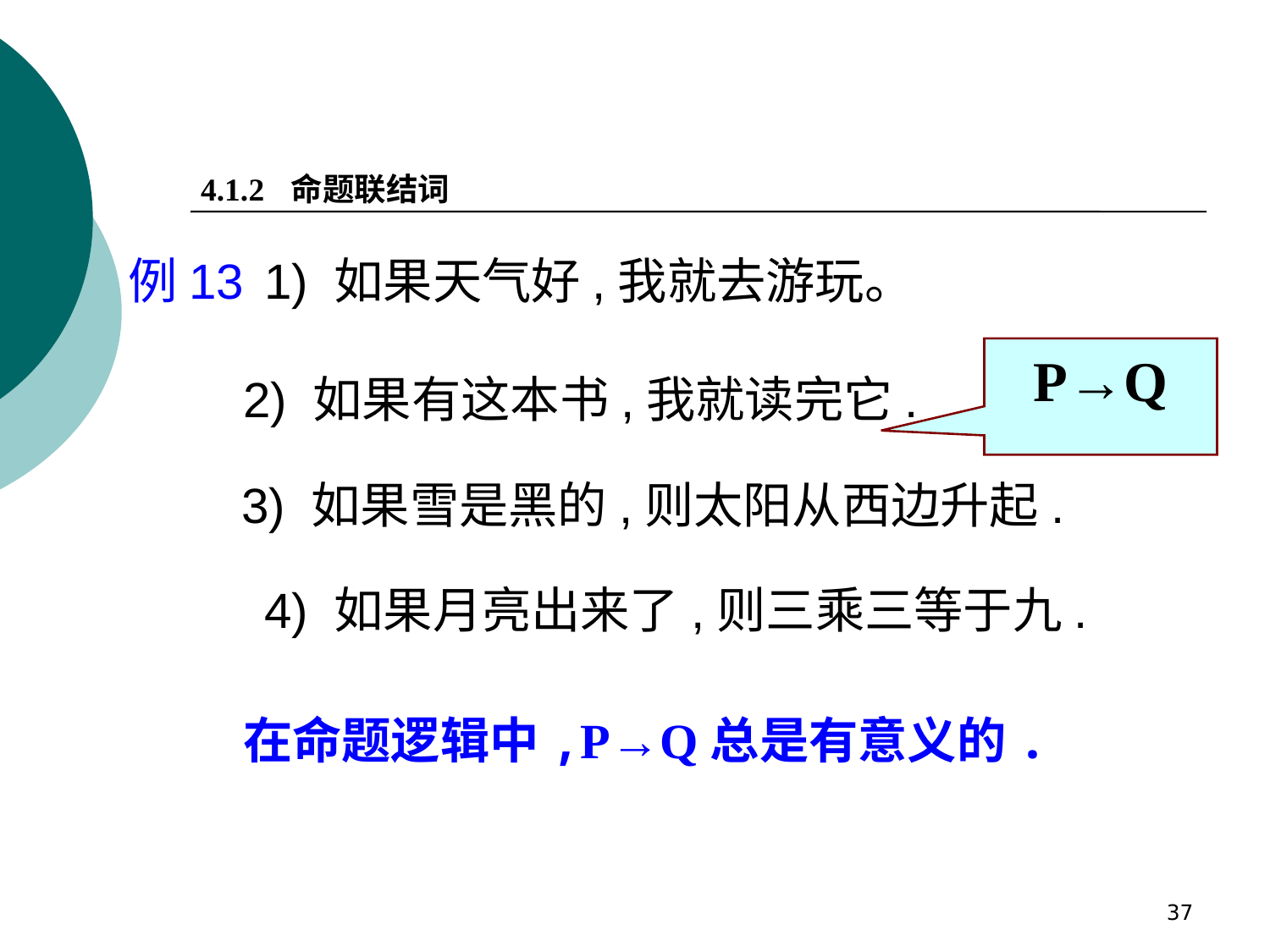

4.1.2 命题联结词
例13
1) 如果天气好,我就去游玩。
P→Q
2) 如果有这本书,我就读完它.
3) 如果雪是黑的,则太阳从西边升起.
4) 如果月亮出来了,则三乘三等于九.
在命题逻辑中,P→Q总是有意义的.
37